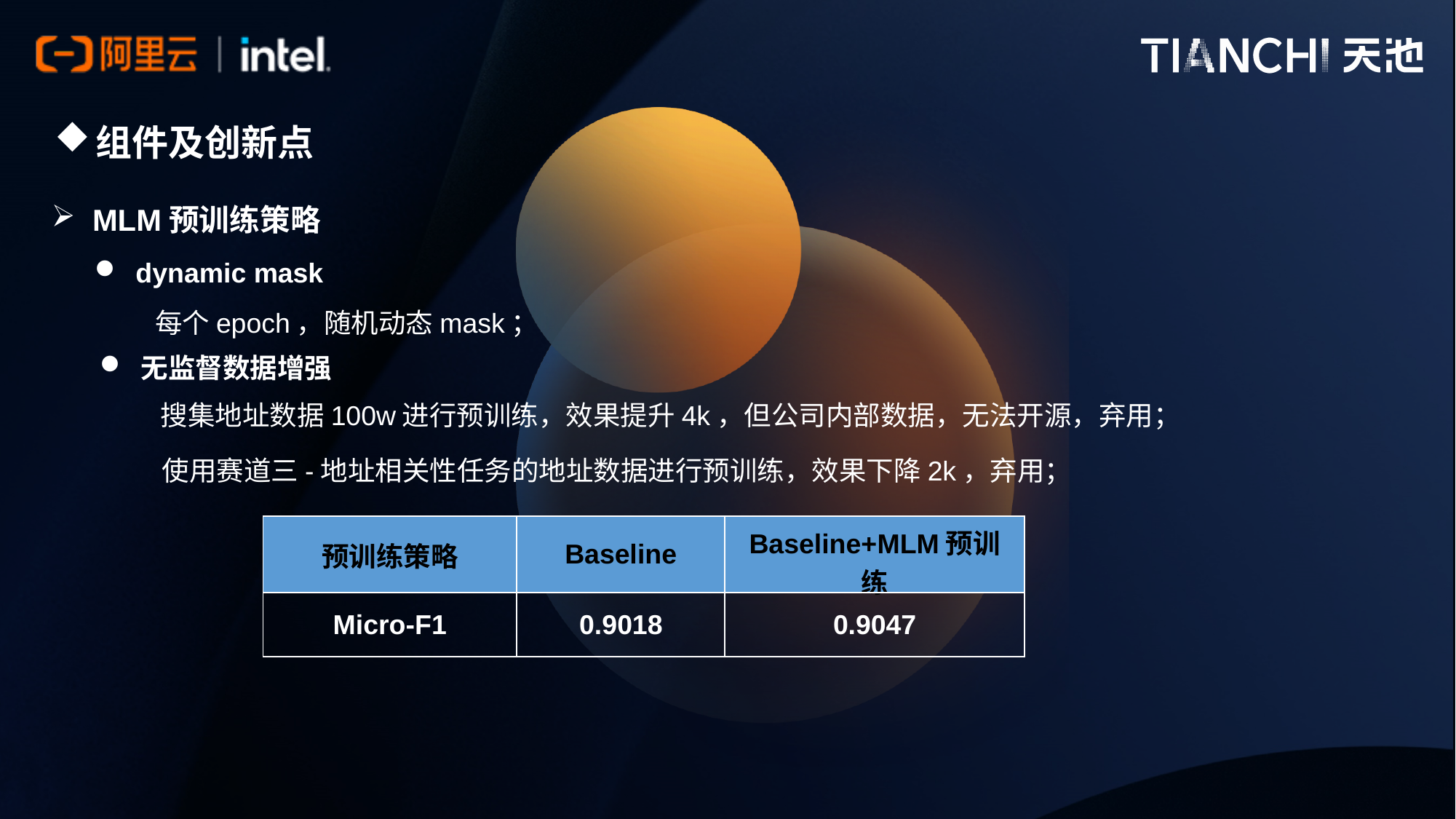

组件及创新点
MLM预训练策略
dynamic mask
每个epoch，随机动态mask；
无监督数据增强
搜集地址数据100w进行预训练，效果提升4k，但公司内部数据，无法开源，弃用；
使用赛道三-地址相关性任务的地址数据进行预训练，效果下降2k，弃用；
| 预训练策略 | Baseline | Baseline+MLM预训练 |
| --- | --- | --- |
| Micro-F1 | 0.9018 | 0.9047 |